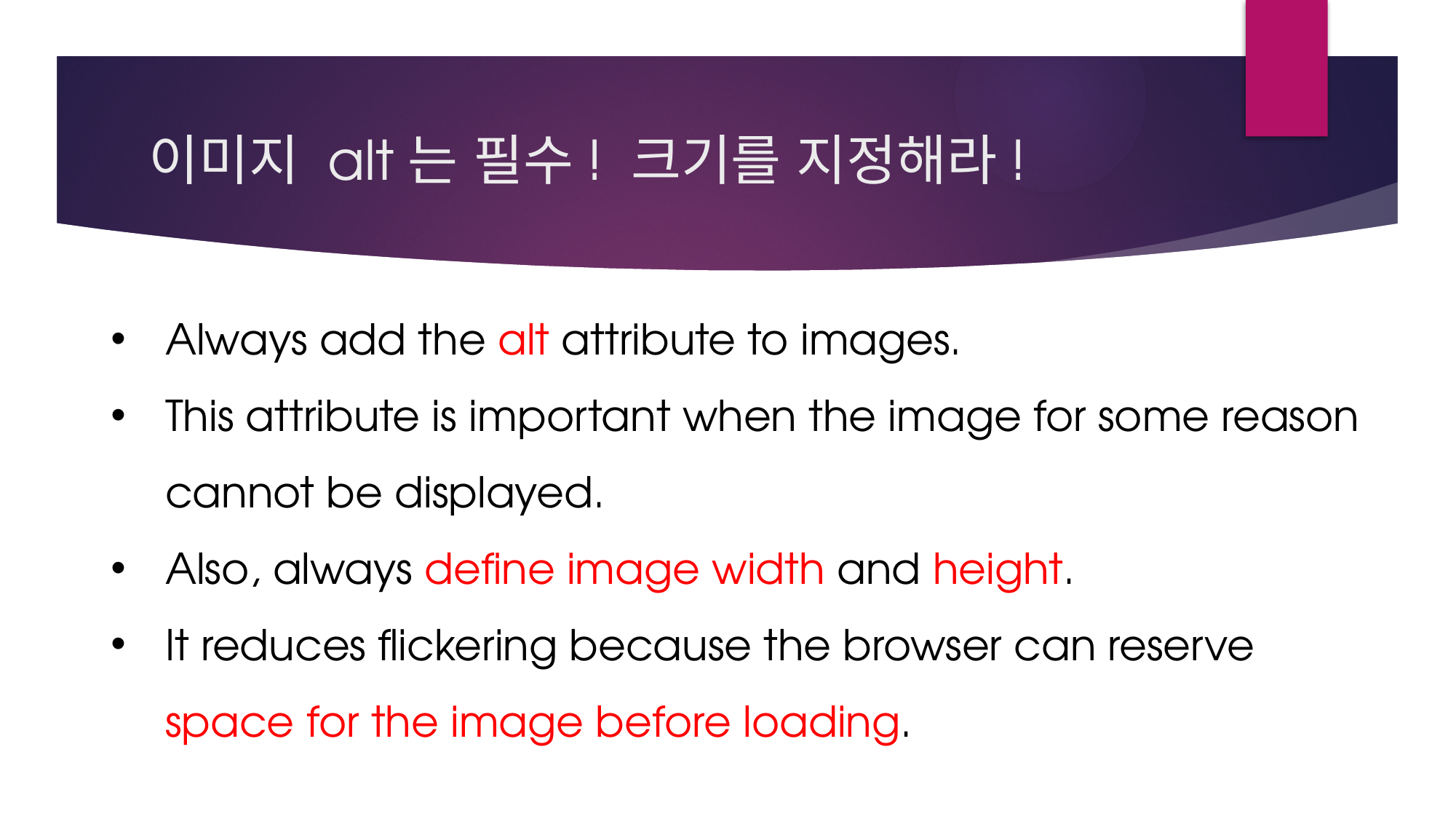

# 이미지 alt는 필수! 크기를 지정해라!
Always add the alt attribute to images.
This attribute is important when the image for some reason cannot be displayed.
Also, always define image width and height.
It reduces flickering because the browser can reserve space for the image before loading.